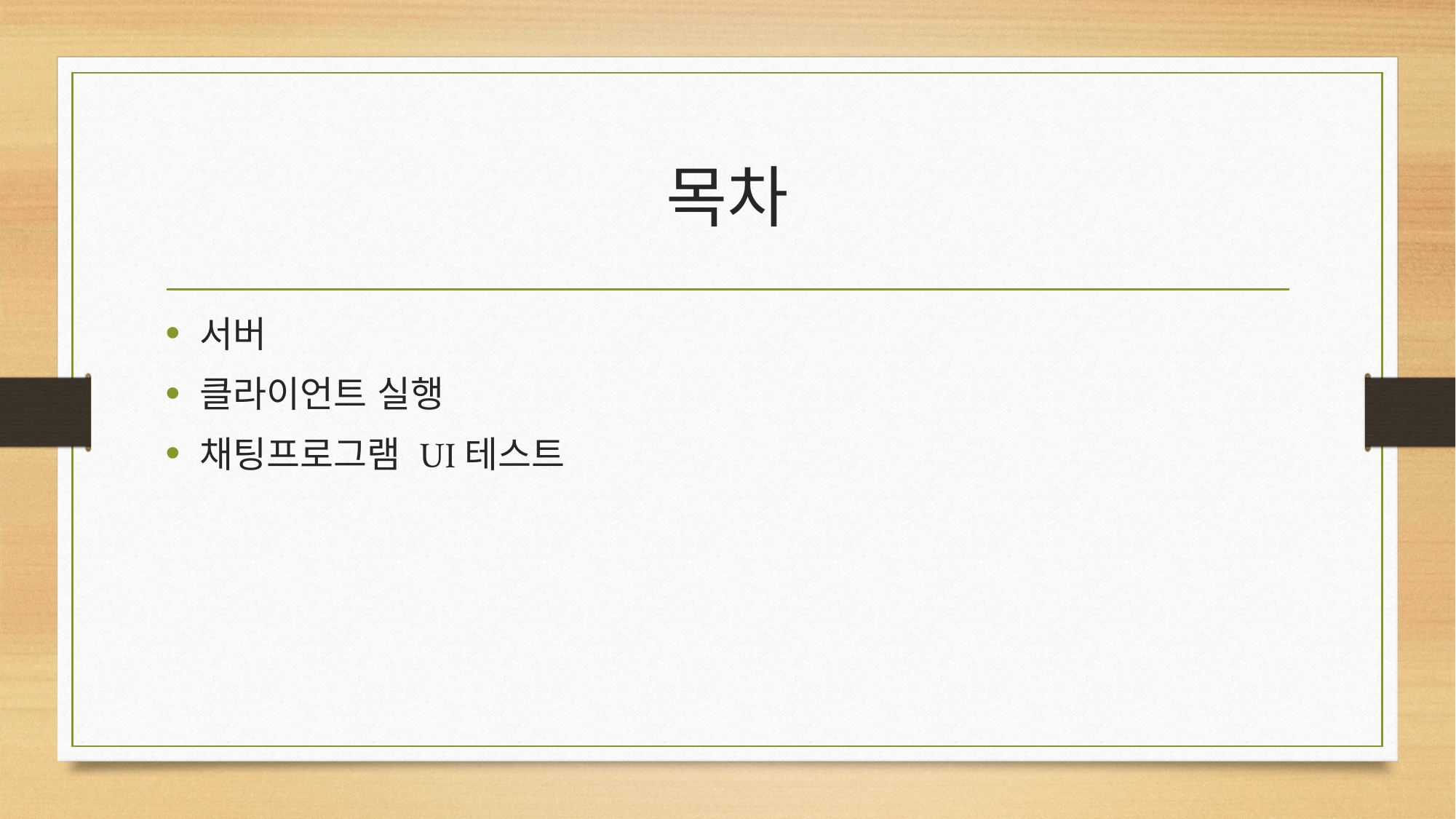

# 목차
서버
클라이언트 실행
채팅프로그램 UI테스트